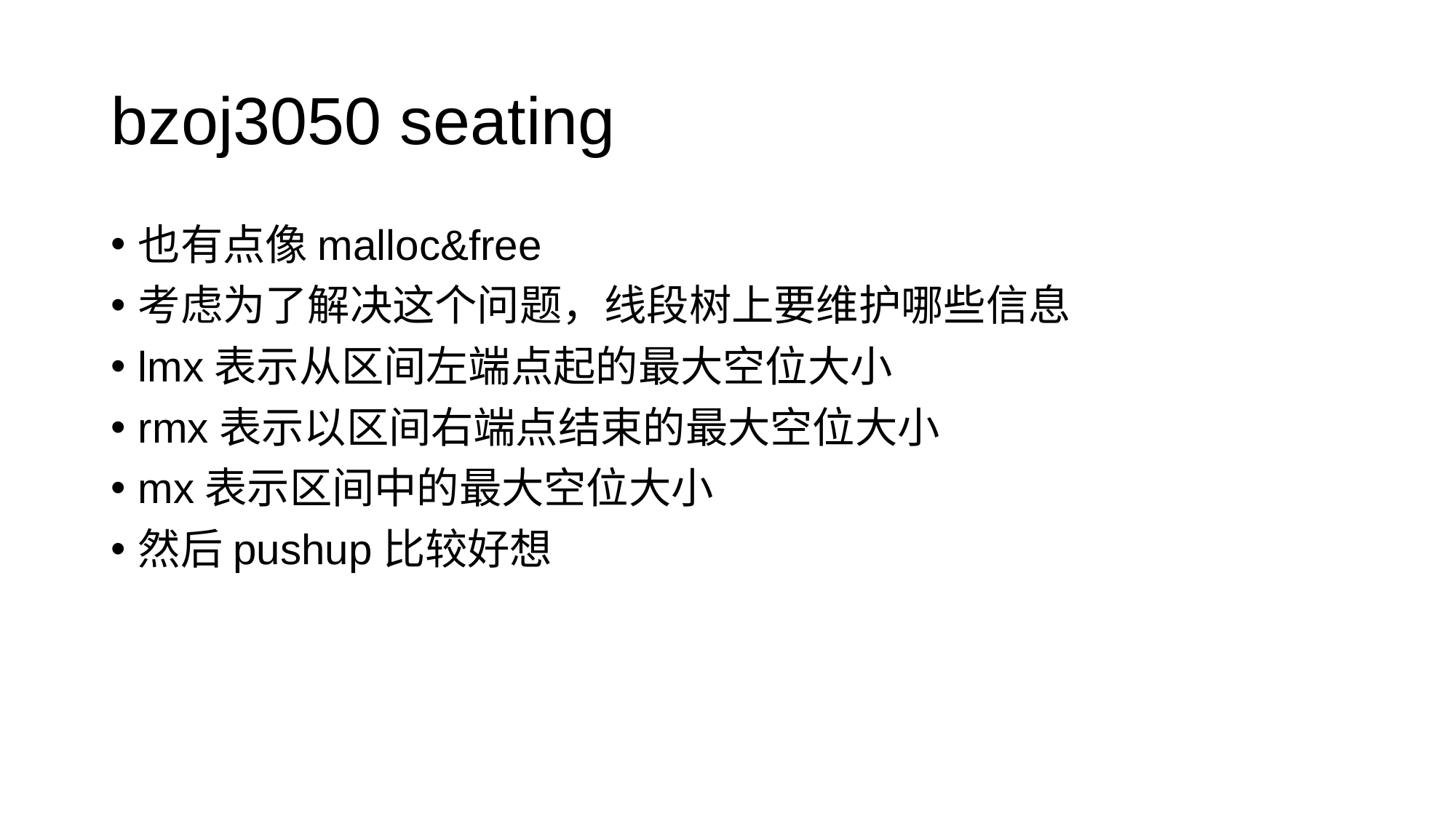

# bzoj3050 seating
也有点像malloc&free
考虑为了解决这个问题，线段树上要维护哪些信息
lmx表示从区间左端点起的最大空位大小
rmx表示以区间右端点结束的最大空位大小
mx表示区间中的最大空位大小
然后pushup比较好想